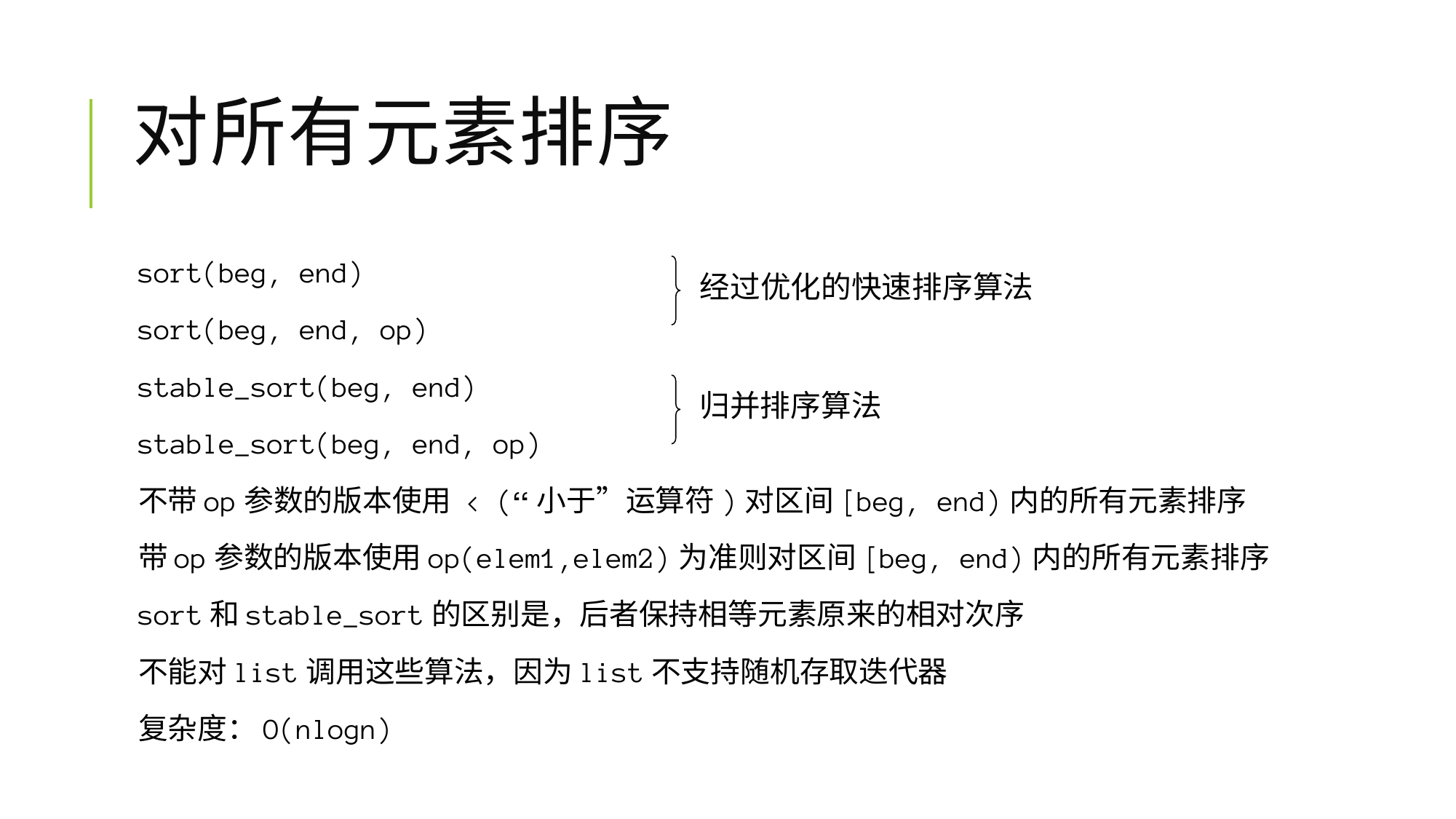

# 对所有元素排序
sort(beg, end)
sort(beg, end, op)
stable_sort(beg, end)
stable_sort(beg, end, op)
不带op参数的版本使用 < (“小于”运算符)对区间[beg, end)内的所有元素排序
带op参数的版本使用op(elem1,elem2)为准则对区间[beg, end)内的所有元素排序
sort和stable_sort的区别是，后者保持相等元素原来的相对次序
不能对list调用这些算法，因为list不支持随机存取迭代器
复杂度：O(nlogn)

经过优化的快速排序算法

归并排序算法